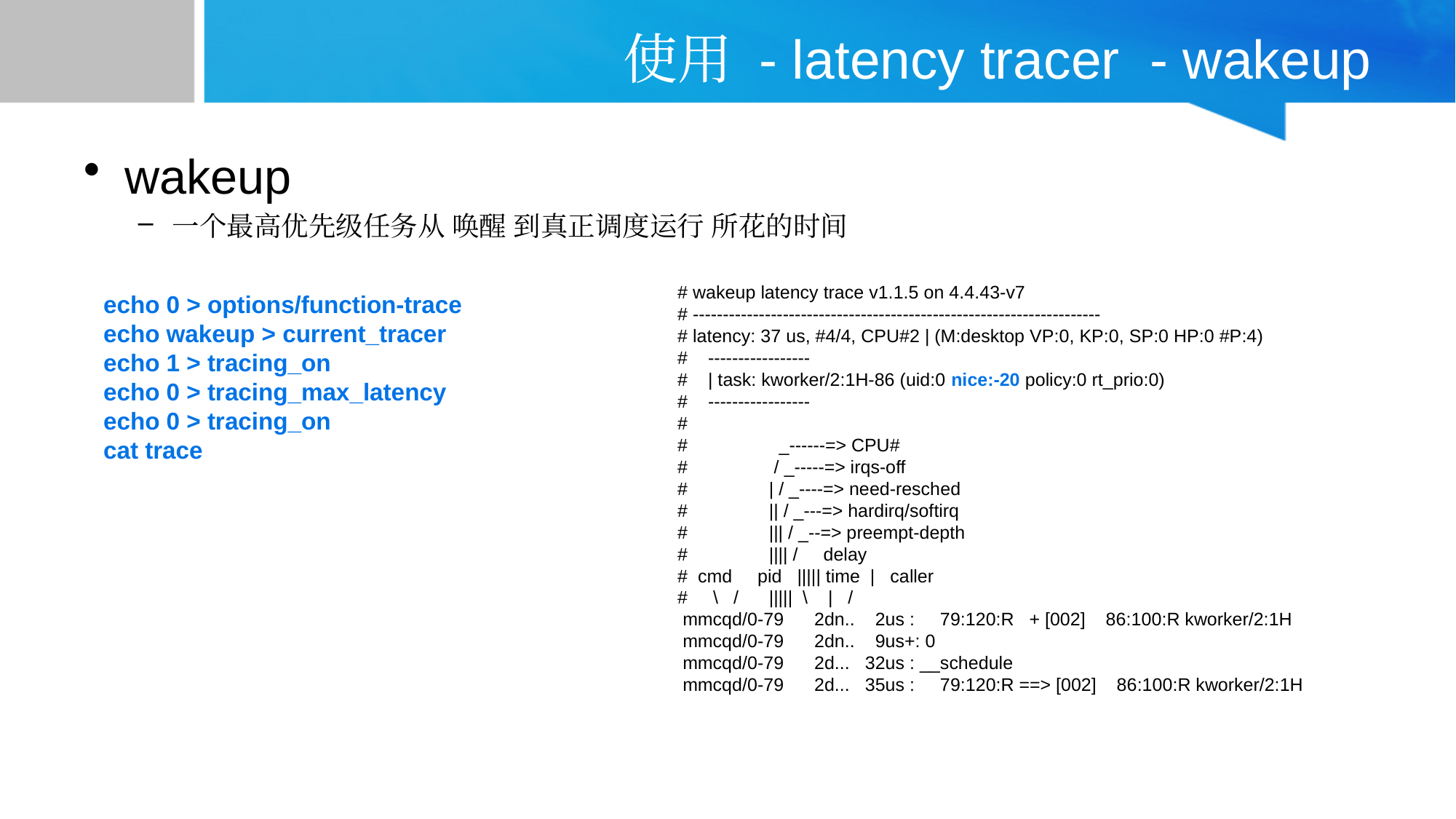

# 使用 - latency tracer  - wakeup
wakeup
一个最高优先级任务从 唤醒 到真正调度运行 所花的时间
# wakeup latency trace v1.1.5 on 4.4.43-v7
# --------------------------------------------------------------------
# latency: 37 us, #4/4, CPU#2 | (M:desktop VP:0, KP:0, SP:0 HP:0 #P:4)
#    -----------------
#    | task: kworker/2:1H-86 (uid:0 nice:-20 policy:0 rt_prio:0)
#    -----------------
#
#                  _------=> CPU#
#                 / _-----=> irqs-off
#                | / _----=> need-resched
#                || / _---=> hardirq/softirq
#                ||| / _--=> preempt-depth
#                |||| /     delay
#  cmd     pid   ||||| time  |   caller
#     \   /      |||||  \    |   /
 mmcqd/0-79      2dn..    2us :     79:120:R   + [002]    86:100:R kworker/2:1H
 mmcqd/0-79      2dn..    9us+: 0
 mmcqd/0-79      2d...   32us : __schedule
 mmcqd/0-79      2d...   35us :     79:120:R ==> [002]    86:100:R kworker/2:1H
echo 0 > options/function-trace
echo wakeup > current_tracer
echo 1 > tracing_on
echo 0 > tracing_max_latency
echo 0 > tracing_on
cat trace